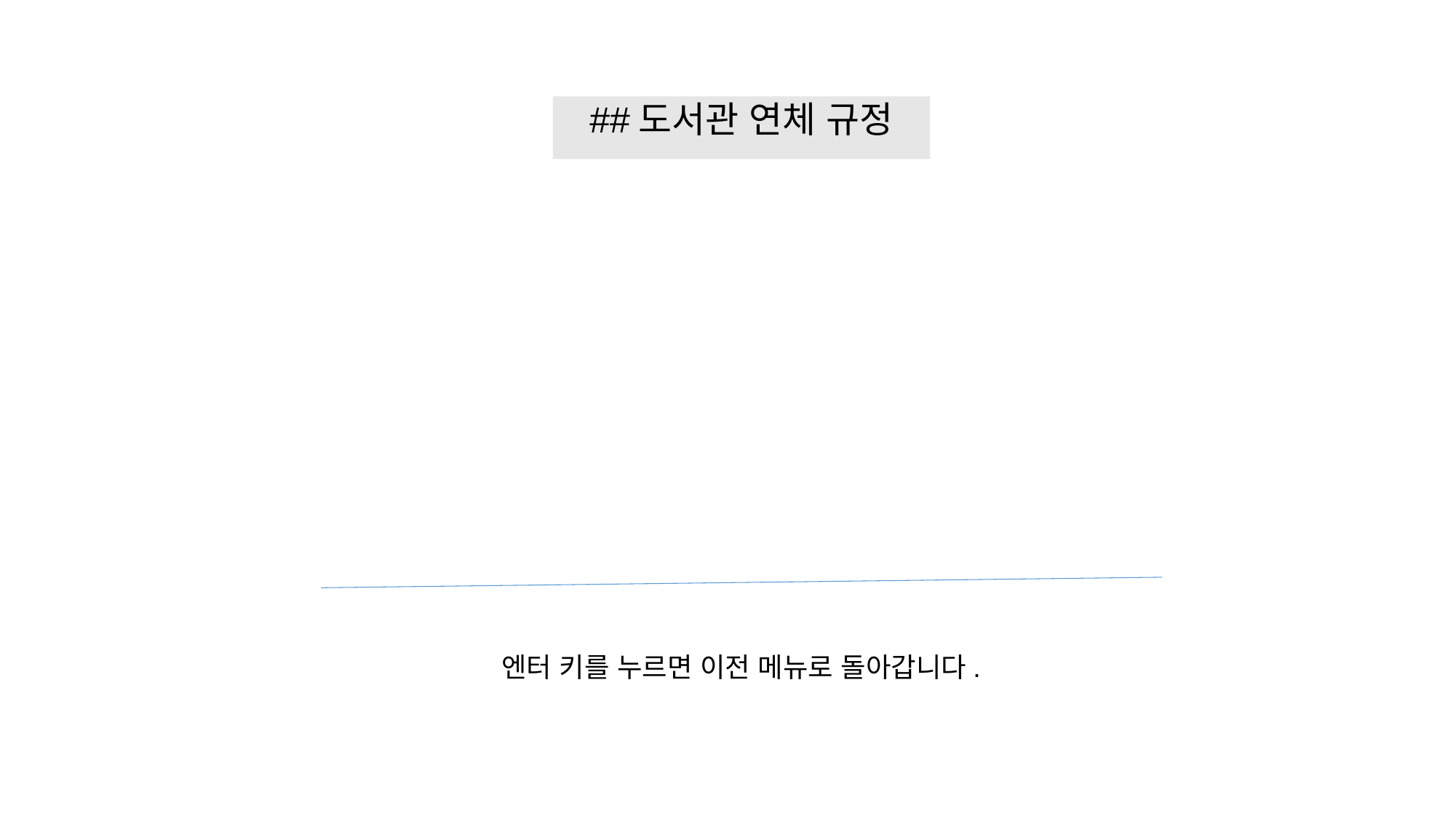

##도서관 연체 규정
엔터 키를 누르면 이전 메뉴로 돌아갑니다.